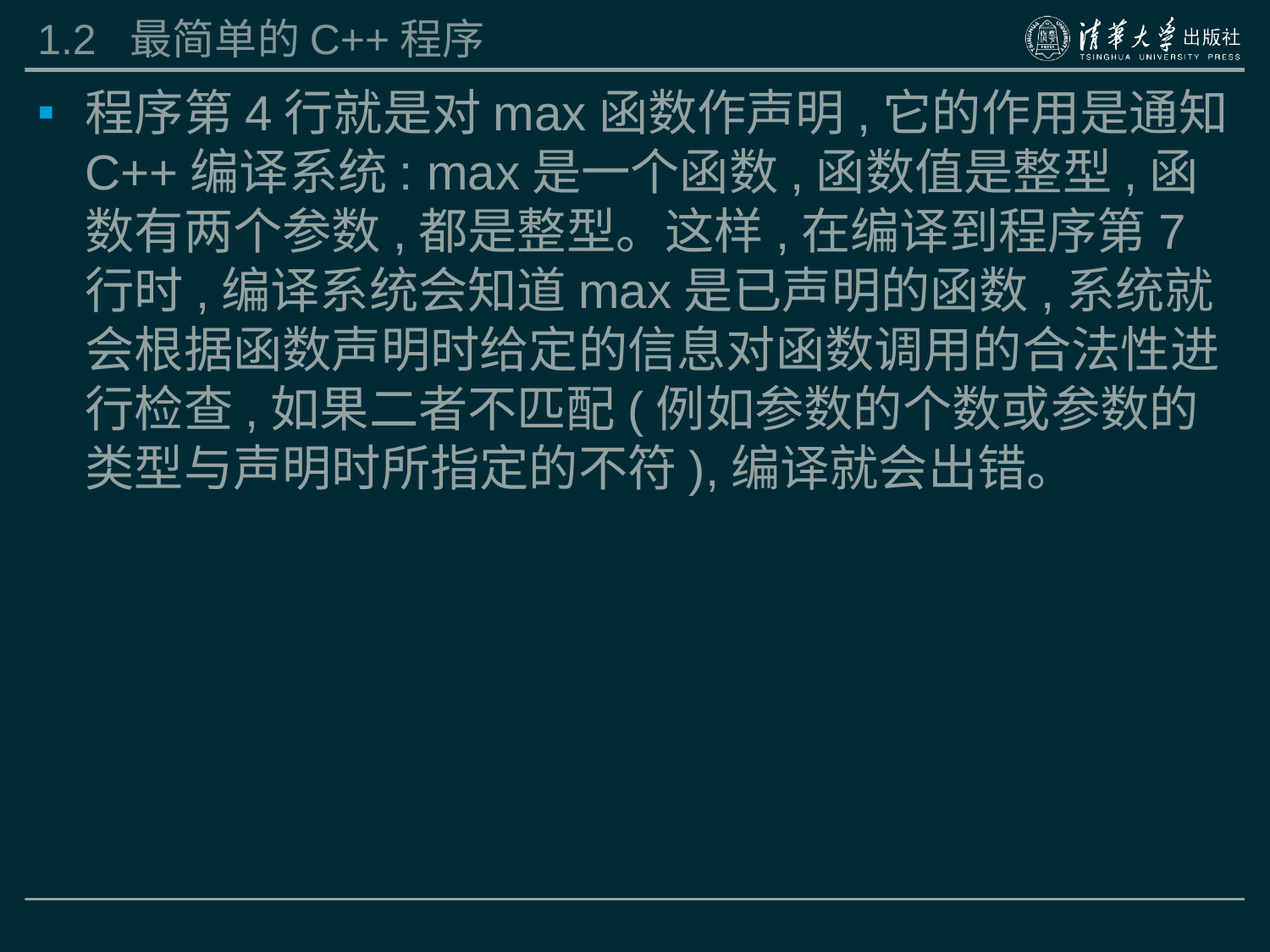

# 1.2  最简单的C++程序
程序第4行就是对max函数作声明,它的作用是通知C++编译系统: max是一个函数,函数值是整型,函数有两个参数,都是整型。这样,在编译到程序第7行时,编译系统会知道max是已声明的函数,系统就会根据函数声明时给定的信息对函数调用的合法性进行检查,如果二者不匹配(例如参数的个数或参数的类型与声明时所指定的不符),编译就会出错。